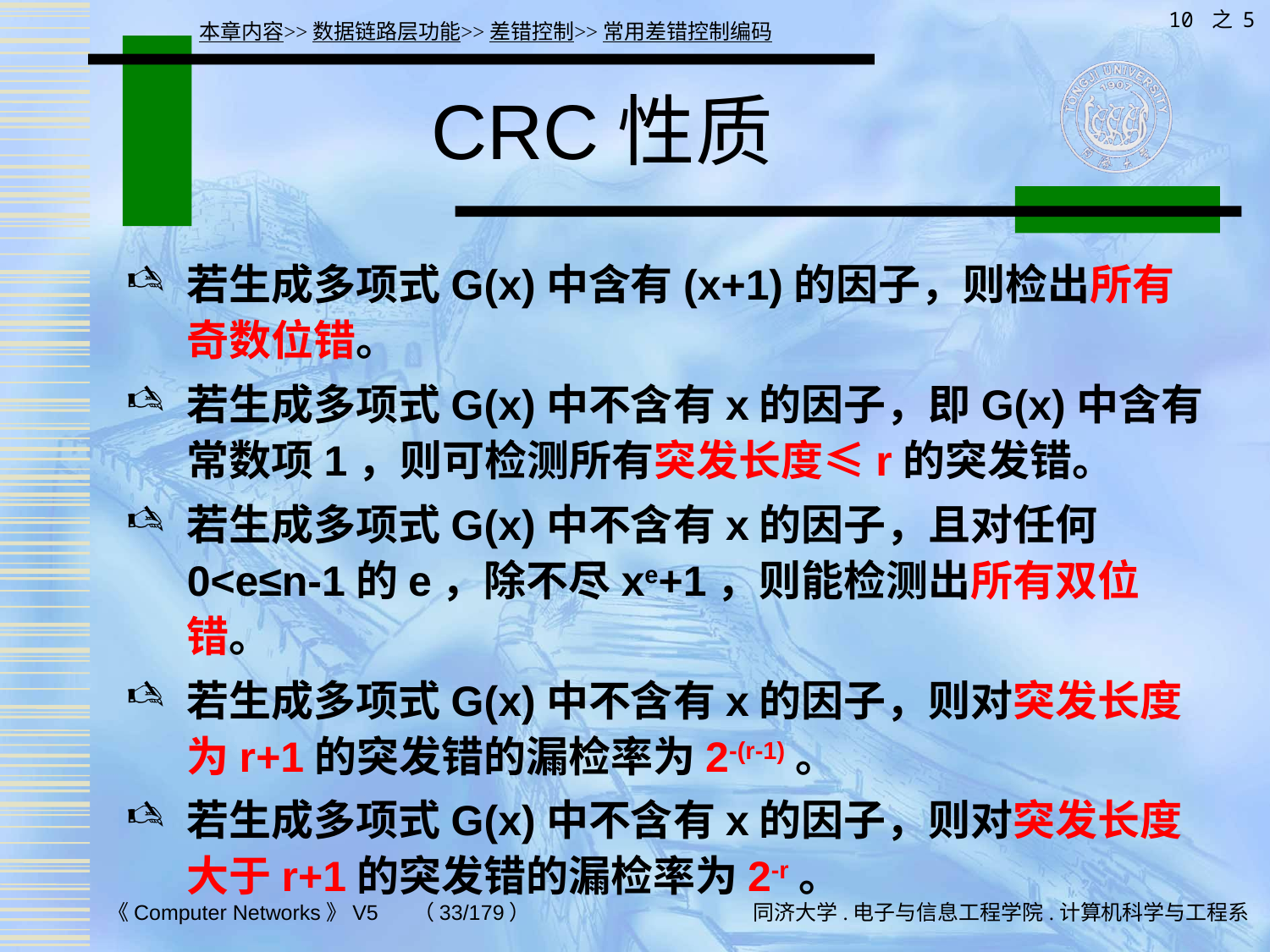

10 之 5
本章内容>>数据链路层功能>>差错控制>>常用差错控制编码
# CRC性质
若生成多项式G(x)中含有(x+1)的因子，则检出所有奇数位错。
若生成多项式G(x)中不含有x的因子，即G(x)中含有常数项1，则可检测所有突发长度≤r的突发错。
若生成多项式G(x)中不含有x的因子，且对任何0<e≤n-1的e，除不尽xe+1，则能检测出所有双位错。
若生成多项式G(x)中不含有x的因子，则对突发长度为r+1的突发错的漏检率为2-(r-1)。
若生成多项式G(x)中不含有x的因子，则对突发长度大于r+1的突发错的漏检率为2-r。